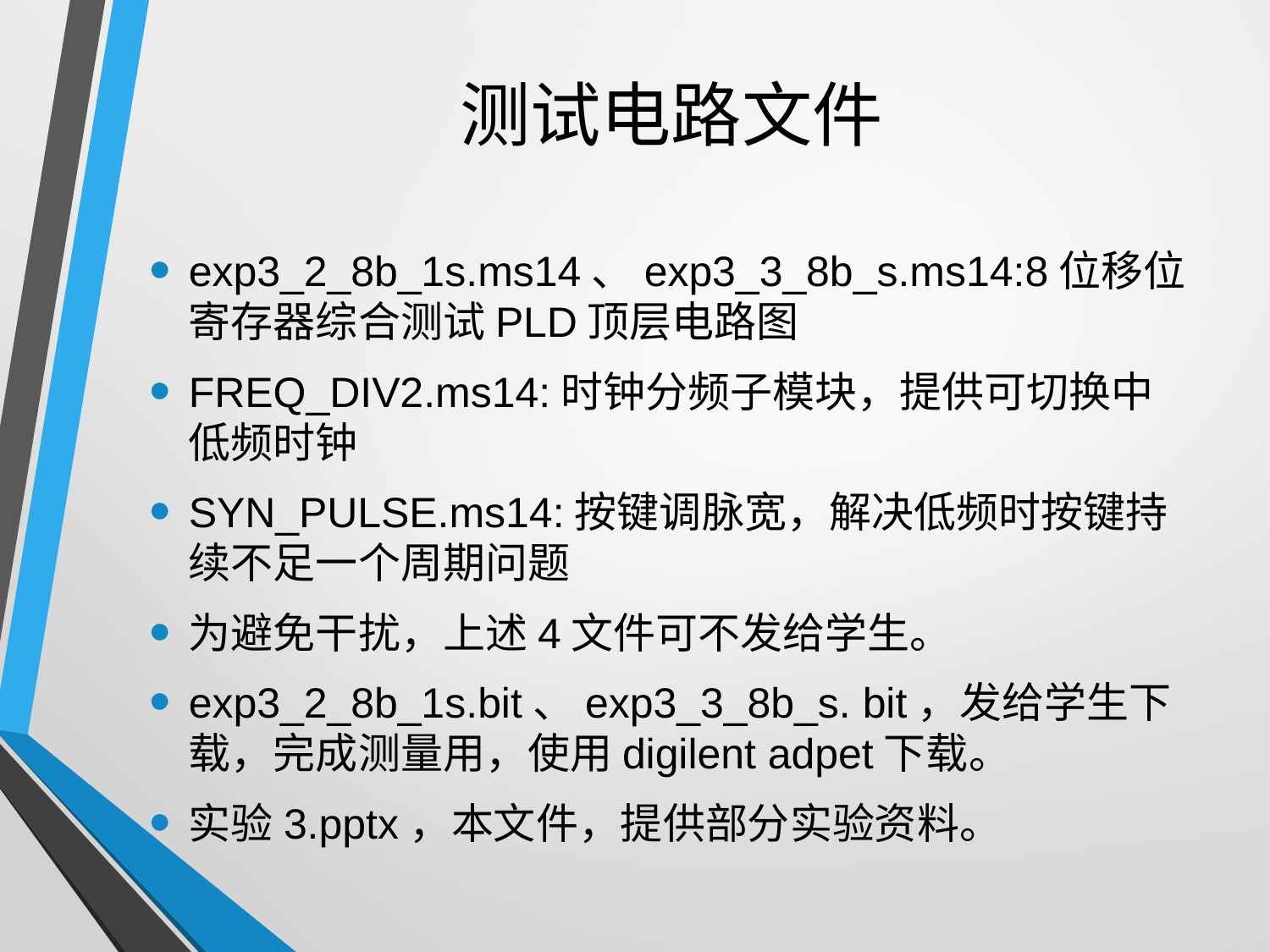

# 测试电路文件
exp3_2_8b_1s.ms14、exp3_3_8b_s.ms14:8位移位寄存器综合测试PLD顶层电路图
FREQ_DIV2.ms14:时钟分频子模块，提供可切换中低频时钟
SYN_PULSE.ms14:按键调脉宽，解决低频时按键持续不足一个周期问题
为避免干扰，上述4文件可不发给学生。
exp3_2_8b_1s.bit、exp3_3_8b_s. bit，发给学生下载，完成测量用，使用digilent adpet下载。
实验3.pptx，本文件，提供部分实验资料。